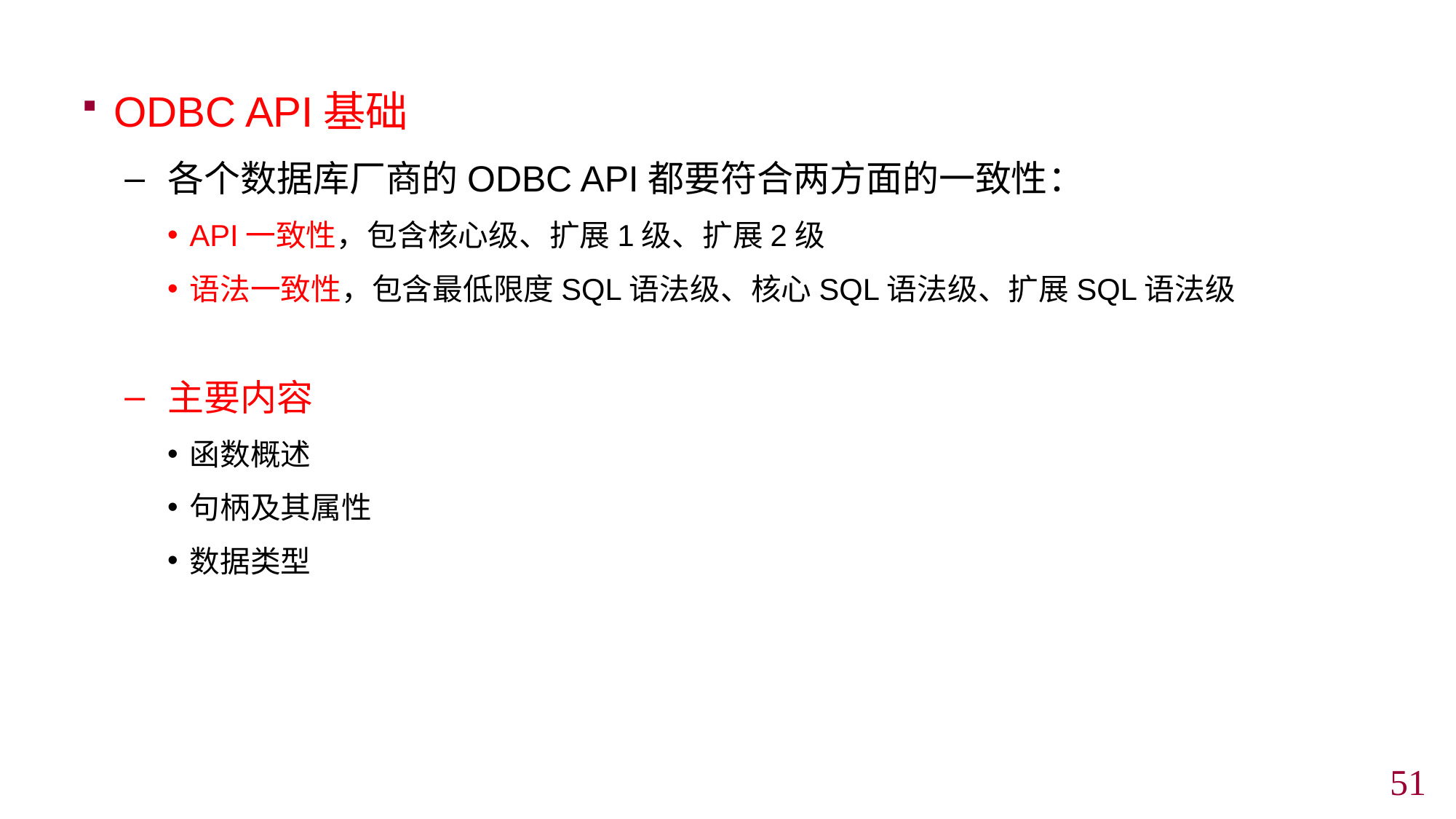

ODBC API基础
各个数据库厂商的ODBC API都要符合两方面的一致性：
API一致性，包含核心级、扩展1级、扩展2级
语法一致性，包含最低限度SQL语法级、核心SQL语法级、扩展SQL语法级

主要内容
函数概述
句柄及其属性
数据类型
51